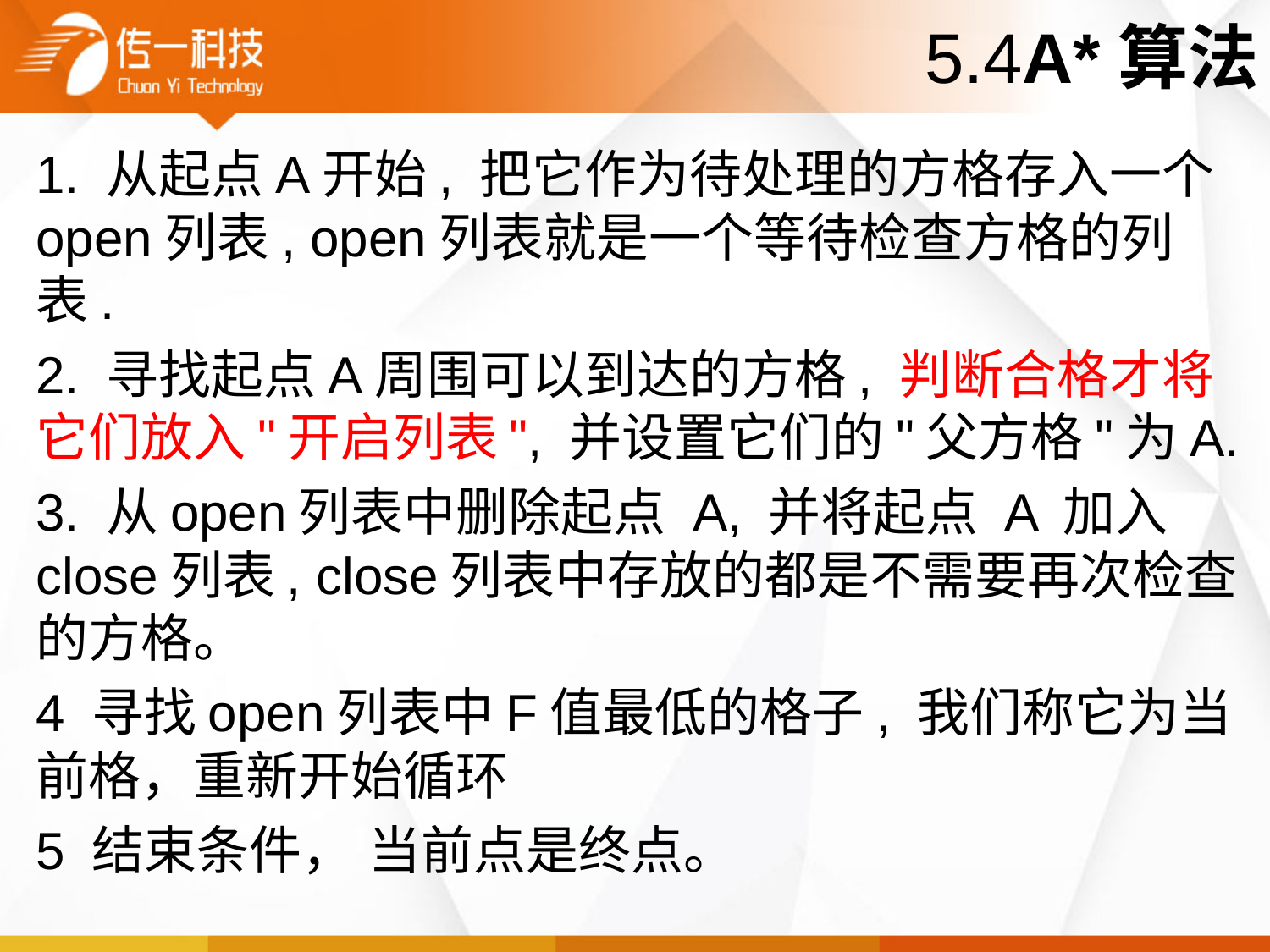

5.4A*算法
1. 从起点A开始, 把它作为待处理的方格存入一个open列表, open列表就是一个等待检查方格的列表.
2. 寻找起点A周围可以到达的方格, 判断合格才将它们放入"开启列表", 并设置它们的"父方格"为A.
3. 从open列表中删除起点 A, 并将起点 A 加入close列表, close列表中存放的都是不需要再次检查的方格。
4 寻找open列表中F值最低的格子, 我们称它为当前格，重新开始循环
5 结束条件， 当前点是终点。